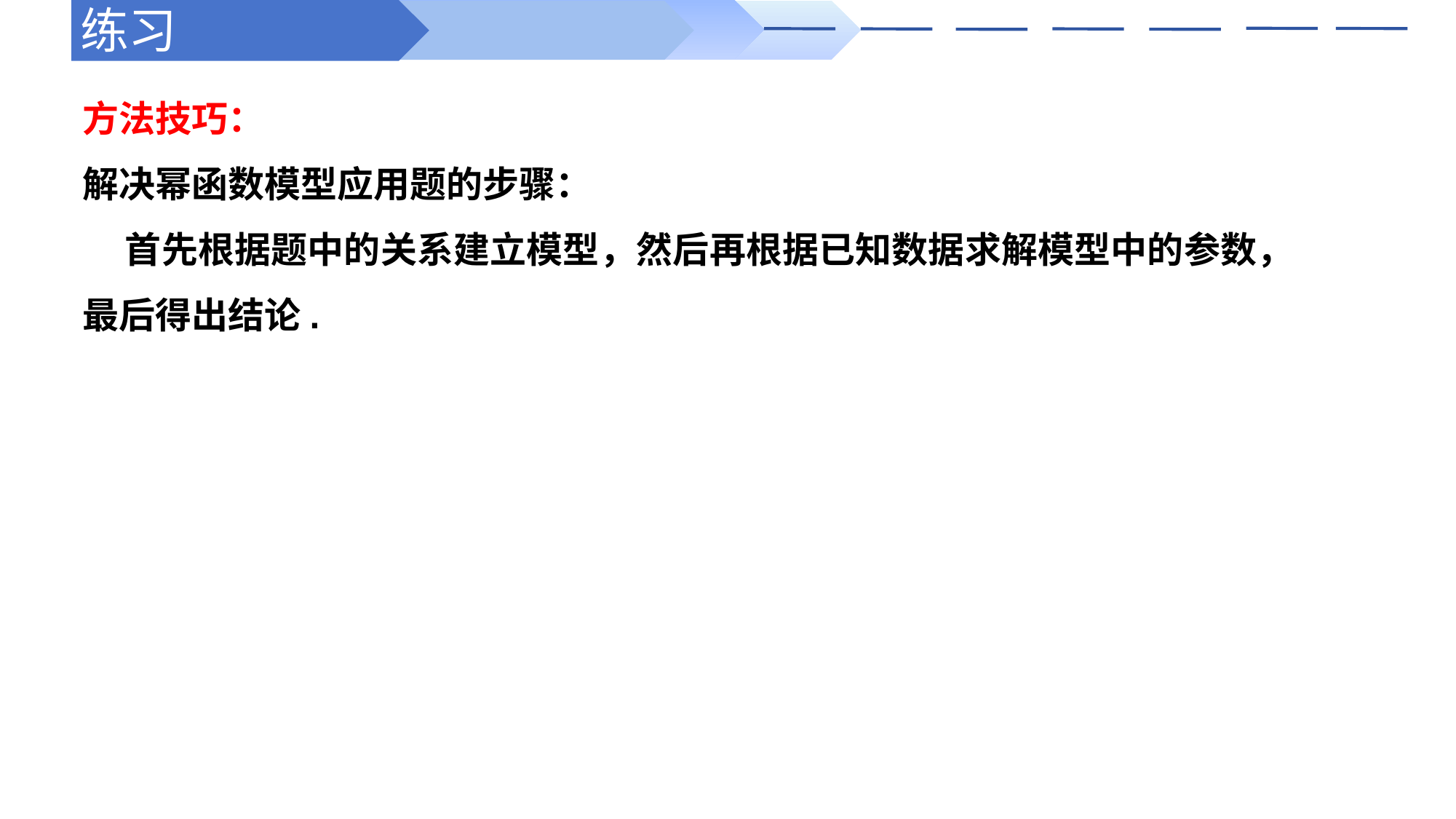

练习

方法技巧：
解决幂函数模型应用题的步骤：
    首先根据题中的关系建立模型，然后再根据已知数据求解模型中的参数，最后得出结论.